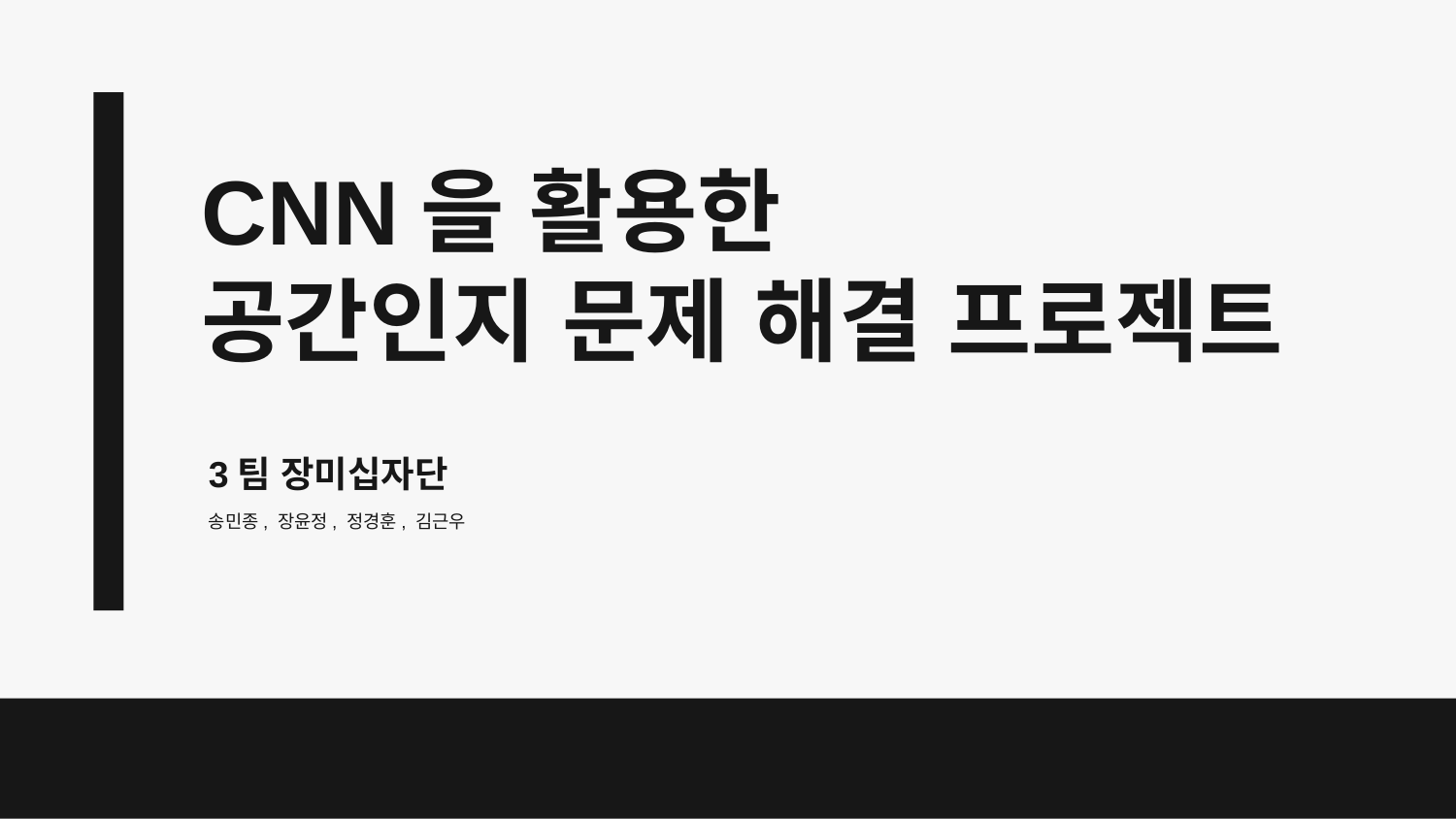

CNN을 활용한
공간인지 문제 해결 프로젝트
3팀 장미십자단
송민종, 장윤정, 정경훈, 김근우